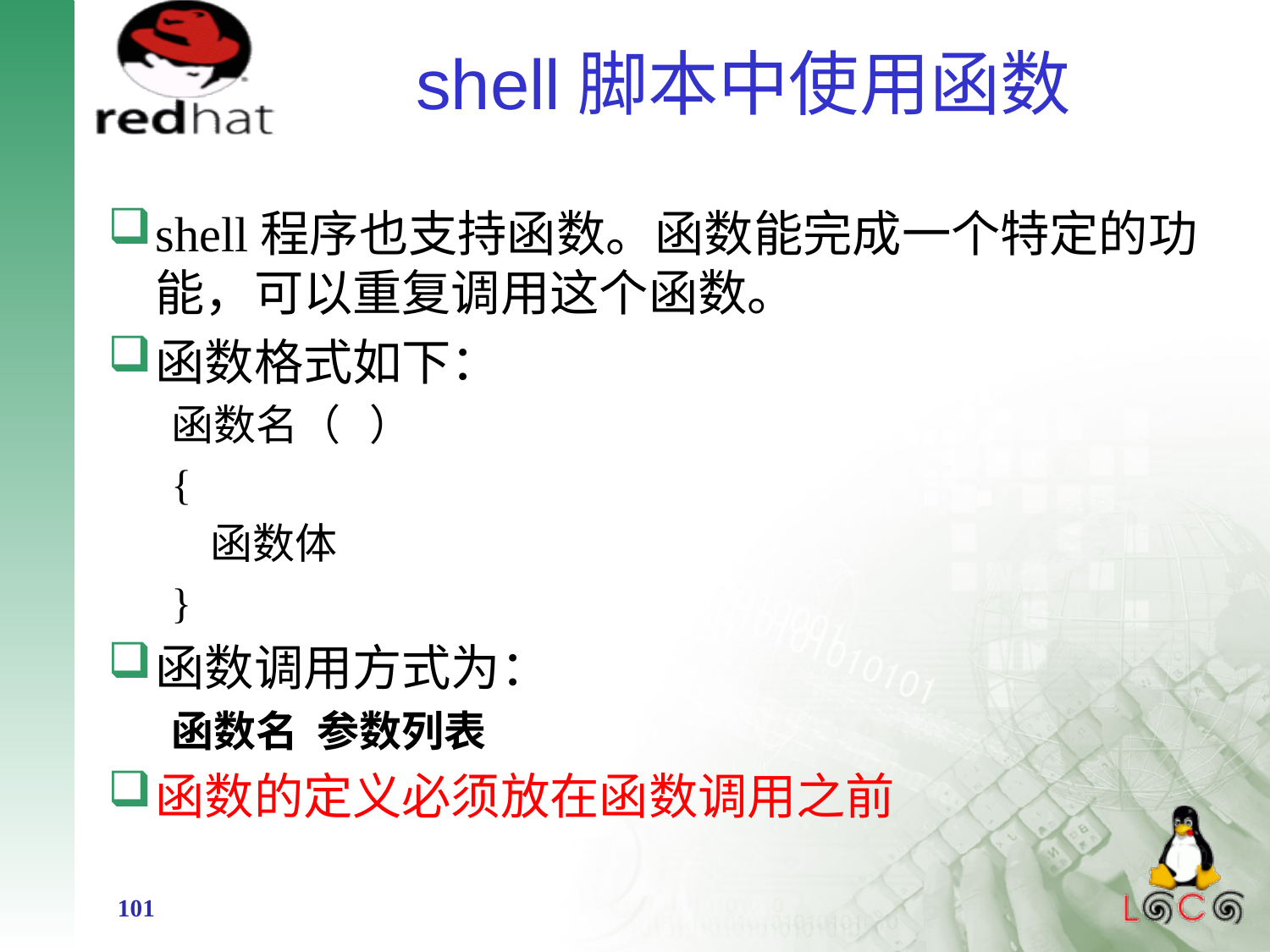

# shell脚本中使用函数
shell程序也支持函数。函数能完成一个特定的功能，可以重复调用这个函数。
函数格式如下：
函数名（   ）
{
   函数体
}
函数调用方式为：
函数名  参数列表
函数的定义必须放在函数调用之前
101